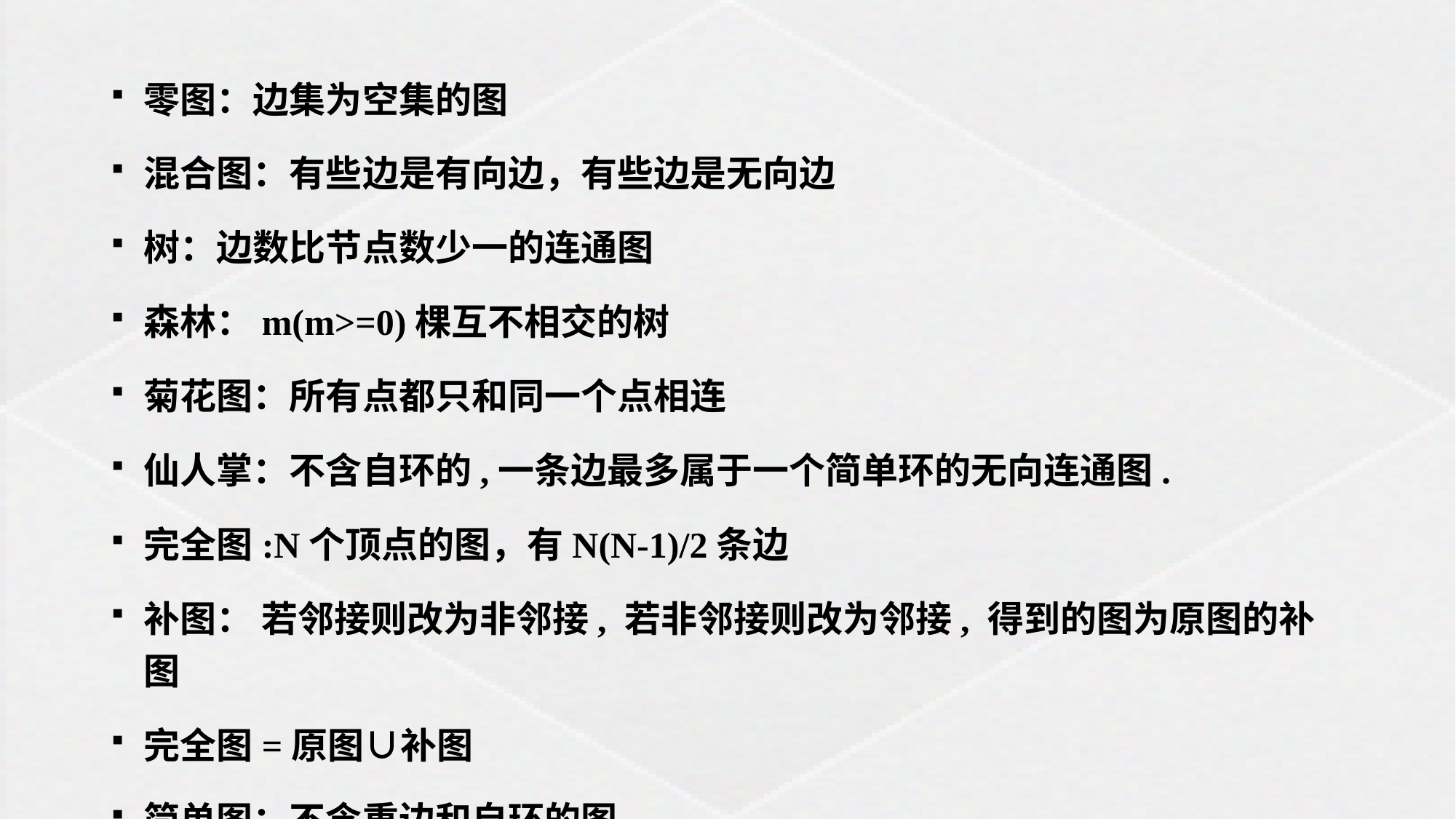

零图：边集为空集的图
混合图：有些边是有向边，有些边是无向边
树：边数比节点数少一的连通图
森林：m(m>=0)棵互不相交的树
菊花图：所有点都只和同一个点相连
仙人掌：不含自环的,一条边最多属于一个简单环的无向连通图.
完全图:N个顶点的图，有N(N-1)/2条边
补图： 若邻接则改为非邻接, 若非邻接则改为邻接, 得到的图为原图的补图
完全图=原图∪补图
简单图：不含重边和自环的图。